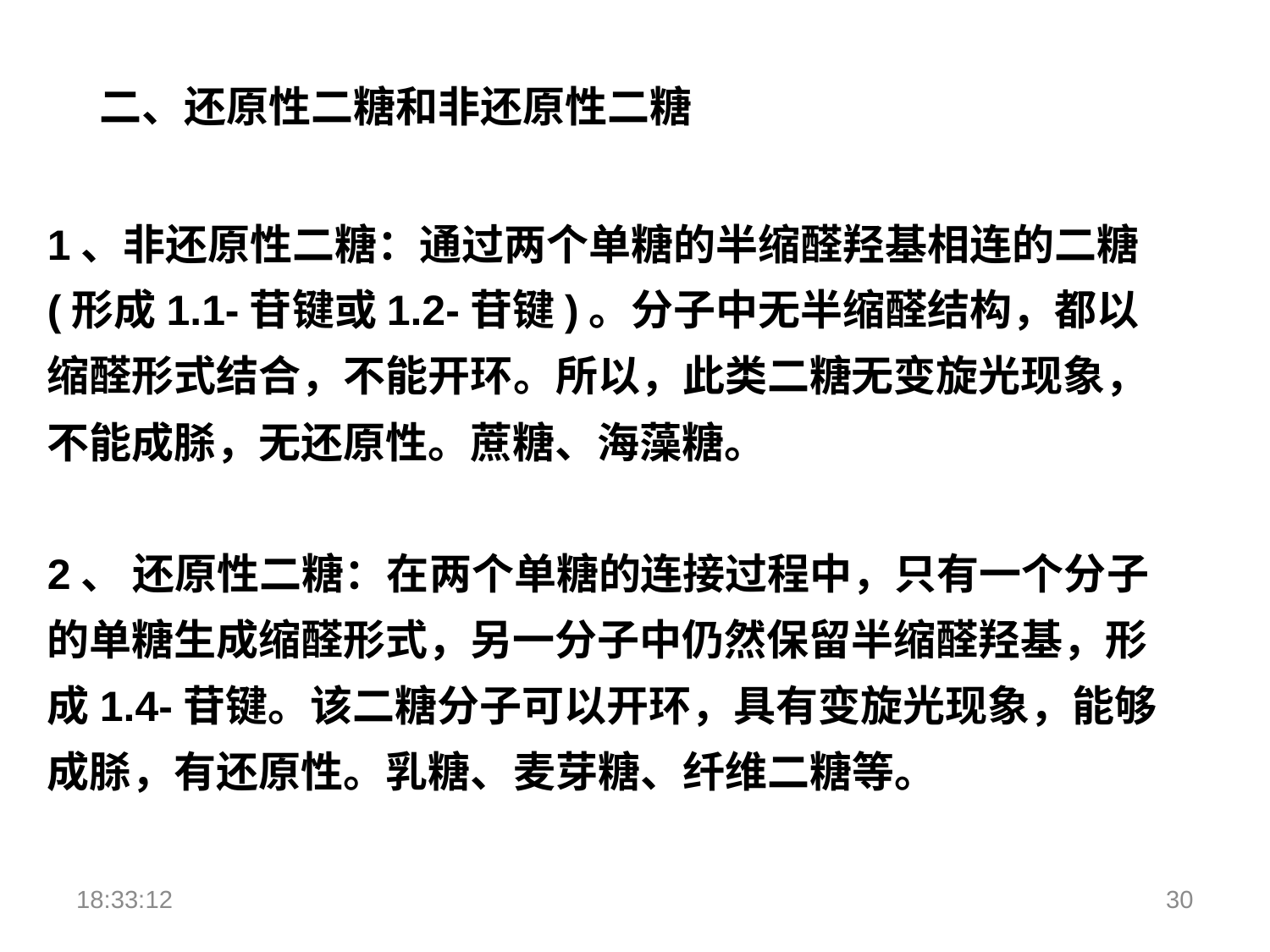

二、还原性二糖和非还原性二糖
1、非还原性二糖：通过两个单糖的半缩醛羟基相连的二糖(形成1.1-苷键或1.2-苷键)。分子中无半缩醛结构，都以缩醛形式结合，不能开环。所以，此类二糖无变旋光现象，不能成脎，无还原性。蔗糖、海藻糖。

2、 还原性二糖：在两个单糖的连接过程中，只有一个分子的单糖生成缩醛形式，另一分子中仍然保留半缩醛羟基，形成1.4-苷键。该二糖分子可以开环，具有变旋光现象，能够成脎，有还原性。乳糖、麦芽糖、纤维二糖等。
18:33:12
30